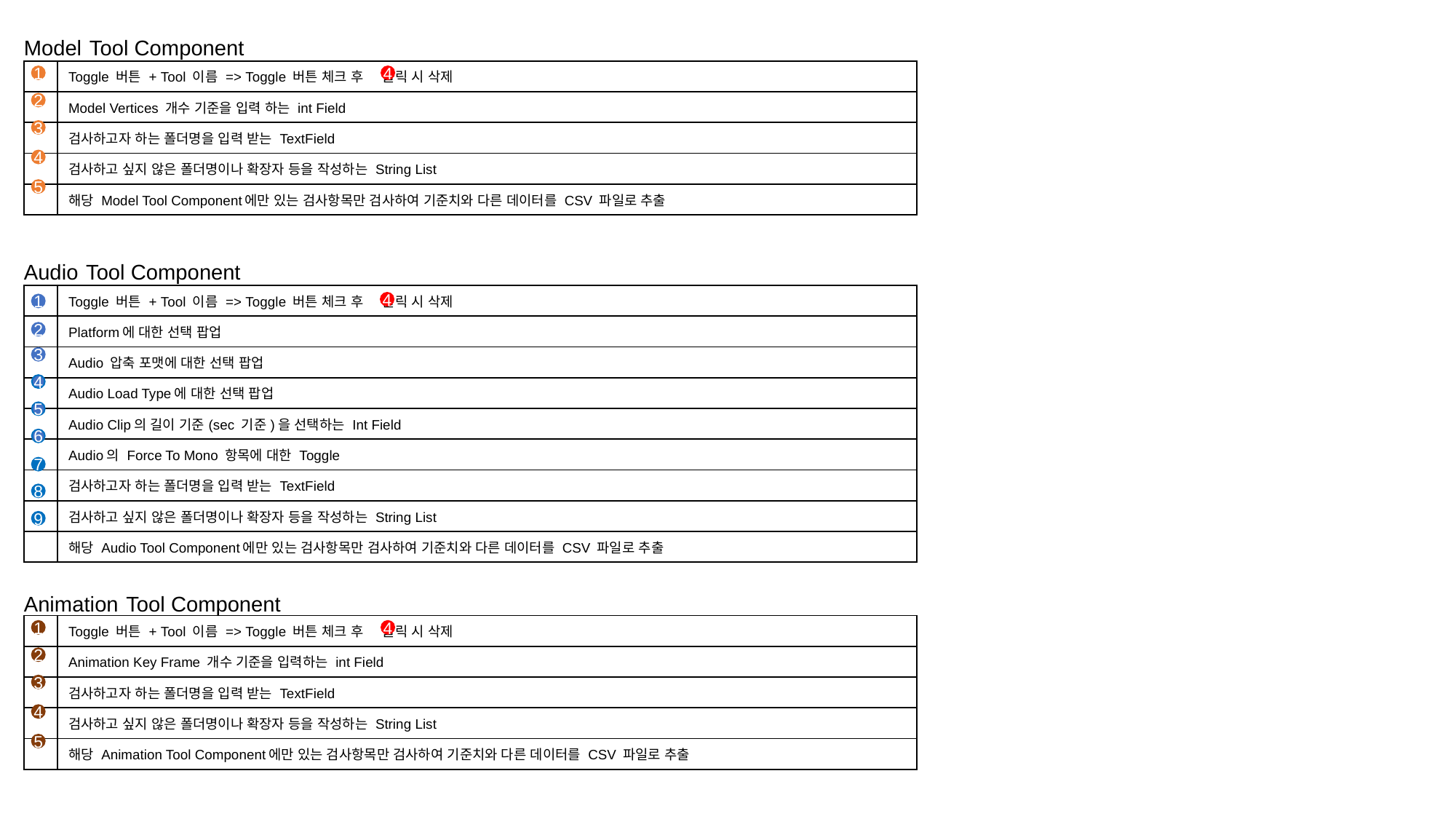

Model Tool Component
|  | Toggle 버튼 + Tool 이름 => Toggle 버튼 체크 후 클릭 시 삭제 |
| --- | --- |
|  | Model Vertices 개수 기준을 입력 하는 int Field |
|  | 검사하고자 하는 폴더명을 입력 받는 TextField |
|  | 검사하고 싶지 않은 폴더명이나 확장자 등을 작성하는 String List |
|  | 해당 Model Tool Component에만 있는 검사항목만 검사하여 기준치와 다른 데이터를 CSV 파일로 추출 |
1
4
2
3
4
5
Audio Tool Component
|  | Toggle 버튼 + Tool 이름 => Toggle 버튼 체크 후 클릭 시 삭제 |
| --- | --- |
|  | Platform에 대한 선택 팝업 |
|  | Audio 압축 포맷에 대한 선택 팝업 |
|  | Audio Load Type에 대한 선택 팝업 |
|  | Audio Clip의 길이 기준(sec 기준)을 선택하는 Int Field |
|  | Audio의 Force To Mono 항목에 대한 Toggle |
|  | 검사하고자 하는 폴더명을 입력 받는 TextField |
|  | 검사하고 싶지 않은 폴더명이나 확장자 등을 작성하는 String List |
|  | 해당 Audio Tool Component에만 있는 검사항목만 검사하여 기준치와 다른 데이터를 CSV 파일로 추출 |
4
1
2
3
4
5
6
7
8
9
Animation Tool Component
|  | Toggle 버튼 + Tool 이름 => Toggle 버튼 체크 후 클릭 시 삭제 |
| --- | --- |
|  | Animation Key Frame 개수 기준을 입력하는 int Field |
|  | 검사하고자 하는 폴더명을 입력 받는 TextField |
|  | 검사하고 싶지 않은 폴더명이나 확장자 등을 작성하는 String List |
|  | 해당 Animation Tool Component에만 있는 검사항목만 검사하여 기준치와 다른 데이터를 CSV 파일로 추출 |
1
4
2
3
4
5